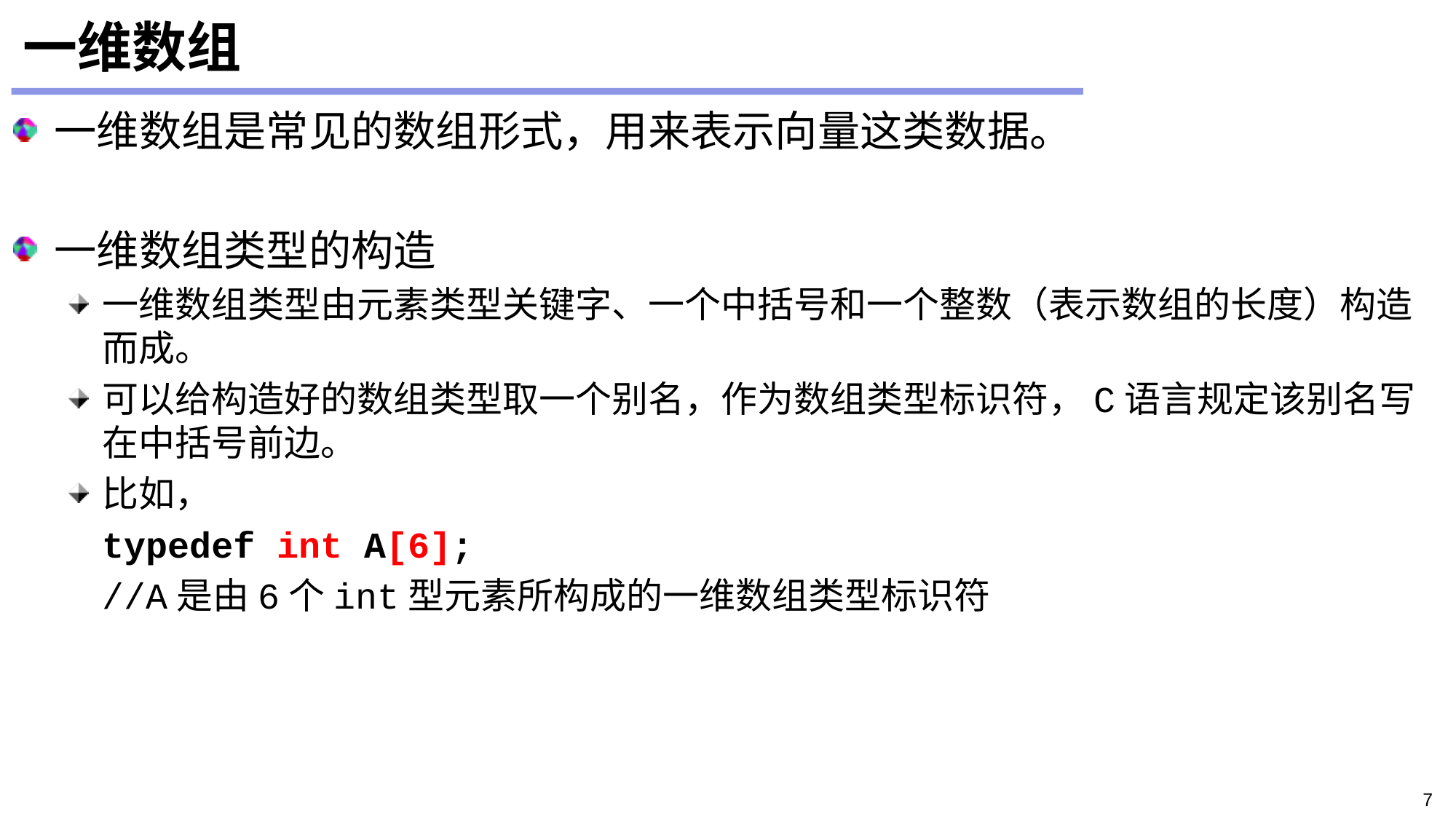

# 一维数组
一维数组是常见的数组形式，用来表示向量这类数据。

一维数组类型的构造
一维数组类型由元素类型关键字、一个中括号和一个整数（表示数组的长度）构造而成。
可以给构造好的数组类型取一个别名，作为数组类型标识符，C语言规定该别名写在中括号前边。
比如，
	typedef int A[6];
	//A是由6个int型元素所构成的一维数组类型标识符

7